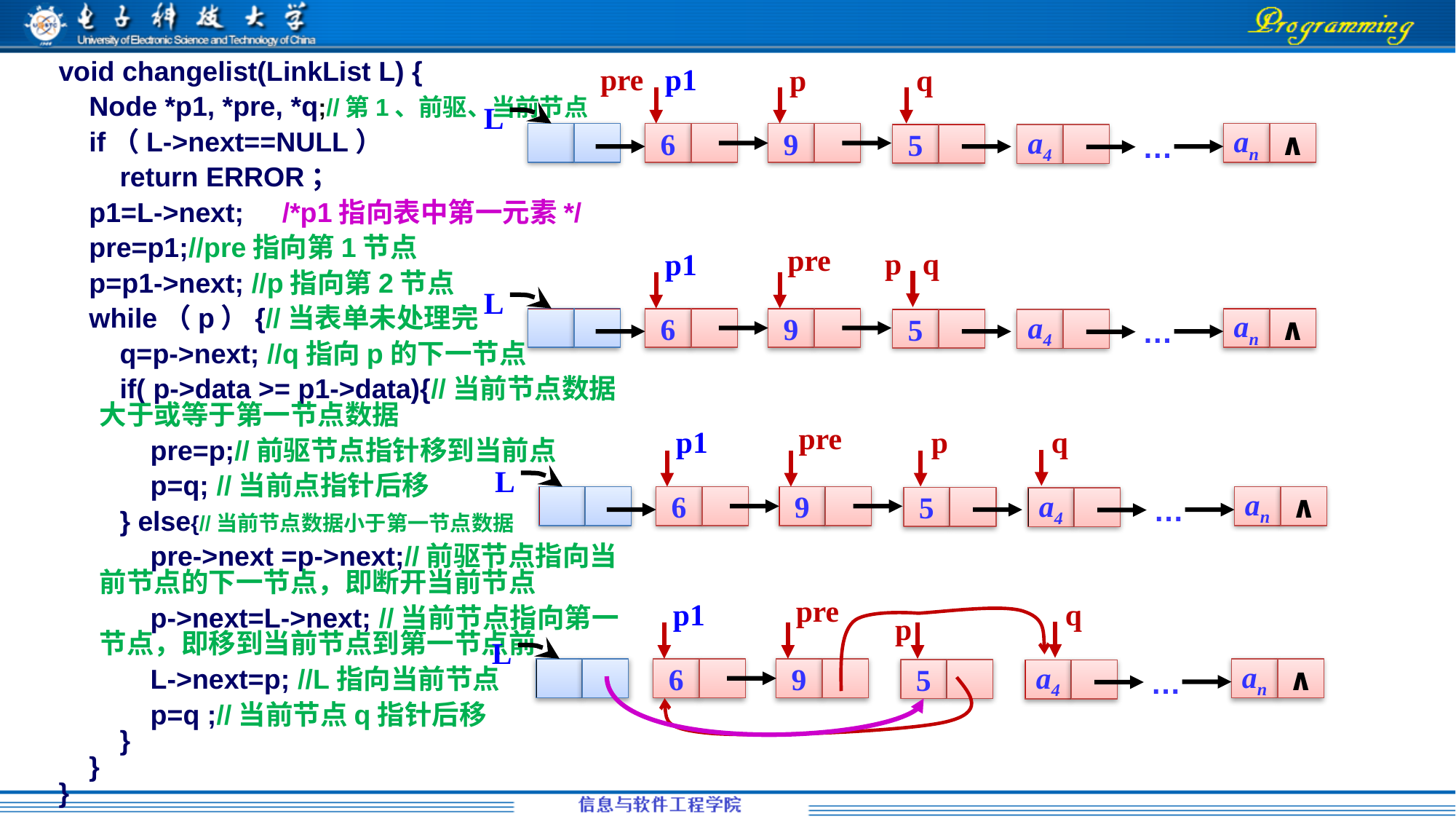

void changelist(LinkList L) {
    Node *p1, *pre, *q;//第1、前驱、当前节点
    if（L->next==NULL）
        return ERROR；
    p1=L->next;     /*p1指向表中第一元素*/
    pre=p1;//pre指向第1节点
    p=p1->next; //p指向第2节点
    while（p）{//当表单未处理完
        q=p->next; //q指向p的下一节点
        if( p->data >= p1->data){//当前节点数据大于或等于第一节点数据
            pre=p;//前驱节点指针移到当前点
            p=q; //当前点指针后移
        } else{//当前节点数据小于第一节点数据
            pre->next =p->next;//前驱节点指向当前节点的下一节点，即断开当前节点
            p->next=L->next; //当前节点指向第一节点，即移到当前节点到第一节点前
            L->next=p; //L指向当前节点
            p=q ;//当前节点q指针后移
        }
    }
}
p1
p
L

…
an
∧

6

9

5

a4

pre
q
pre
p
p1
L

…
an
∧

6

9

5

a4

q
pre
p1
p
L

…
an
∧

6

9

5

a4

q
pre
p1
q

p
L

…
an
∧

6

9

5

a4